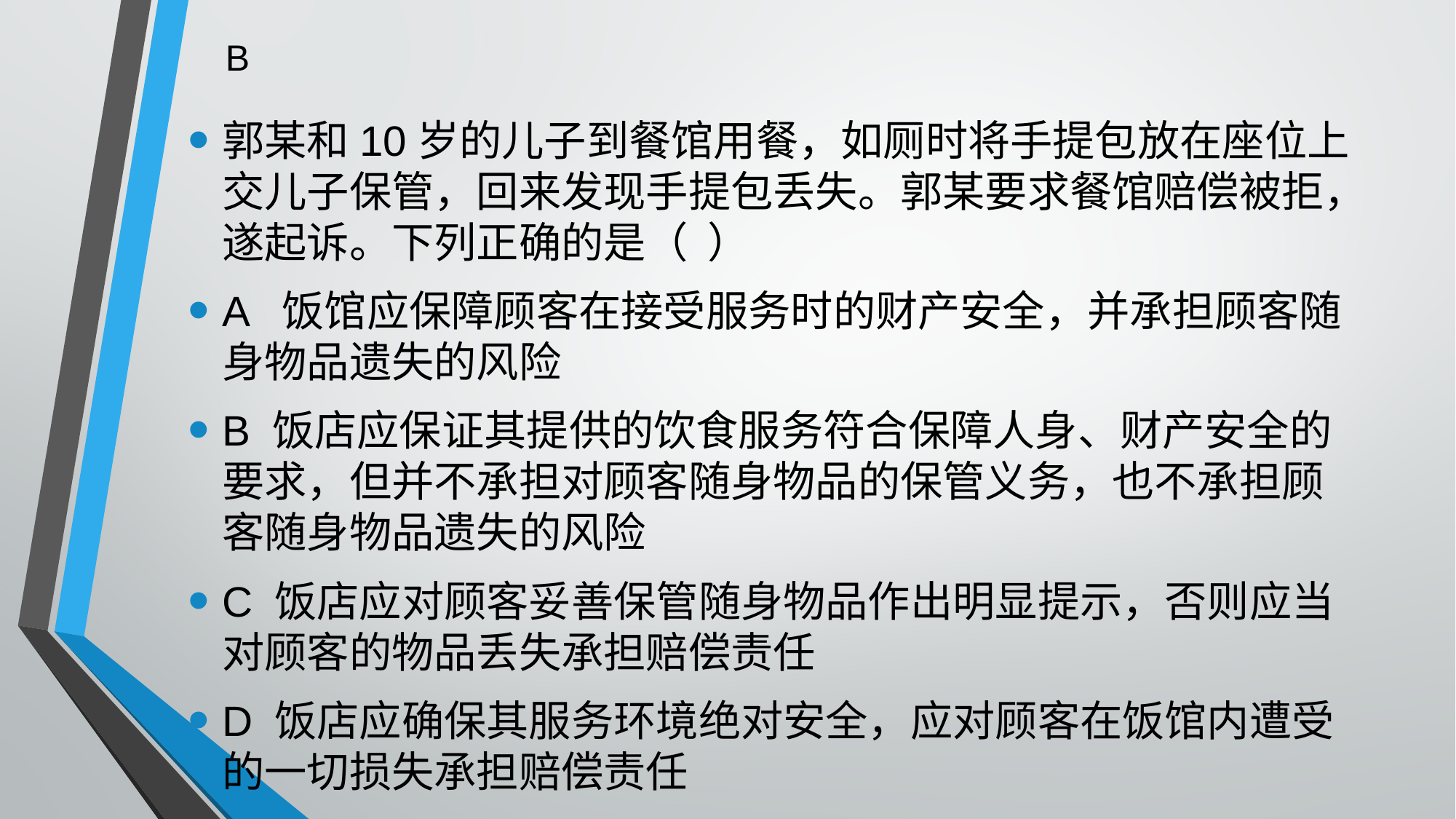

B
郭某和10岁的儿子到餐馆用餐，如厕时将手提包放在座位上交儿子保管，回来发现手提包丢失。郭某要求餐馆赔偿被拒，遂起诉。下列正确的是（  ）
A  饭馆应保障顾客在接受服务时的财产安全，并承担顾客随身物品遗失的风险
B 饭店应保证其提供的饮食服务符合保障人身、财产安全的要求，但并不承担对顾客随身物品的保管义务，也不承担顾客随身物品遗失的风险
C 饭店应对顾客妥善保管随身物品作出明显提示，否则应当对顾客的物品丢失承担赔偿责任
D 饭店应确保其服务环境绝对安全，应对顾客在饭馆内遭受的一切损失承担赔偿责任